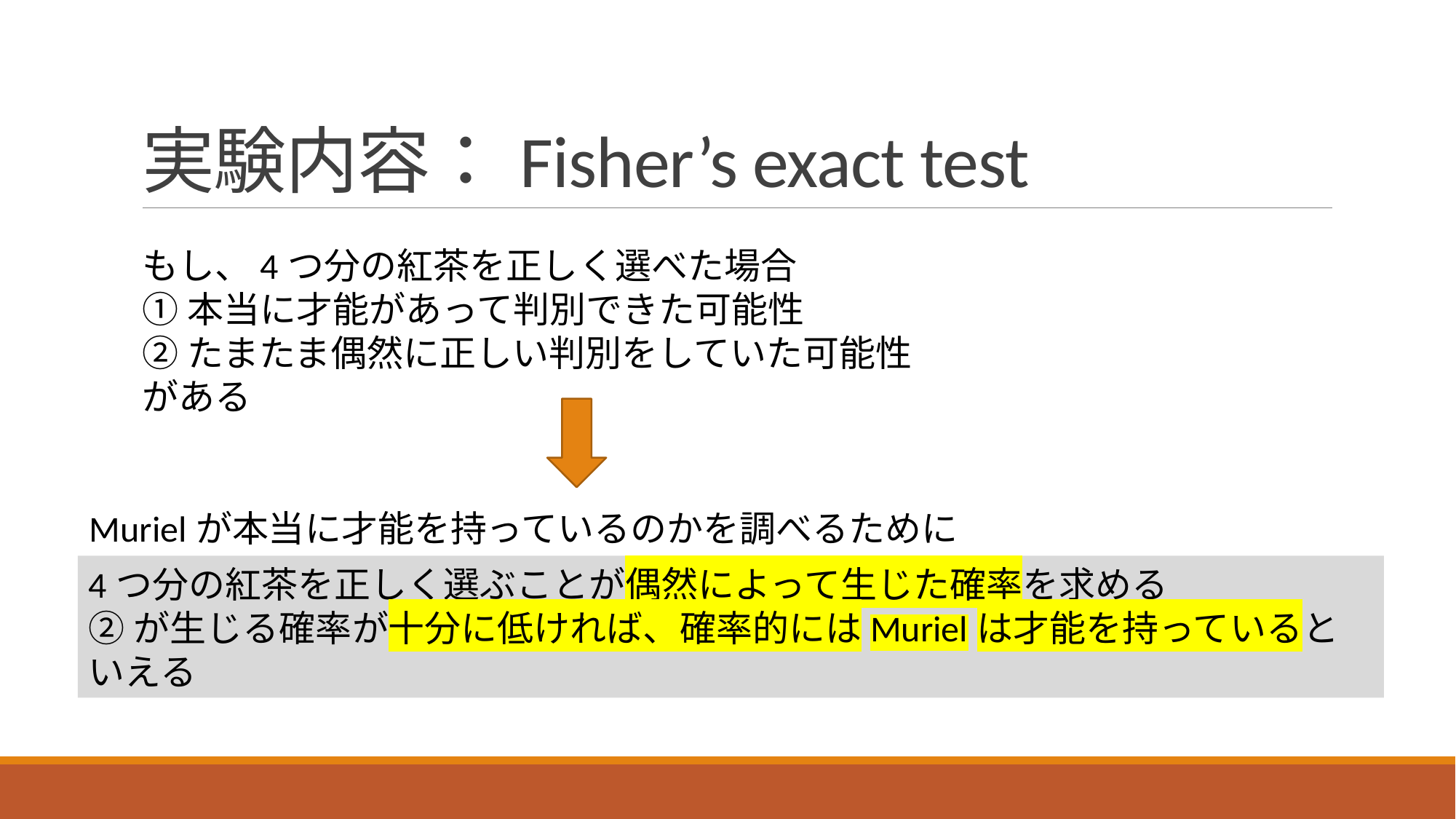

# 実験内容：Fisher’s exact test
もし、4つ分の紅茶を正しく選べた場合
①本当に才能があって判別できた可能性
②たまたま偶然に正しい判別をしていた可能性　　　　がある

Murielが本当に才能を持っているのかを調べるために
4つ分の紅茶を正しく選ぶことが偶然によって生じた確率を求める
②が生じる確率が十分に低ければ、確率的にはMurielは才能を持っているといえる